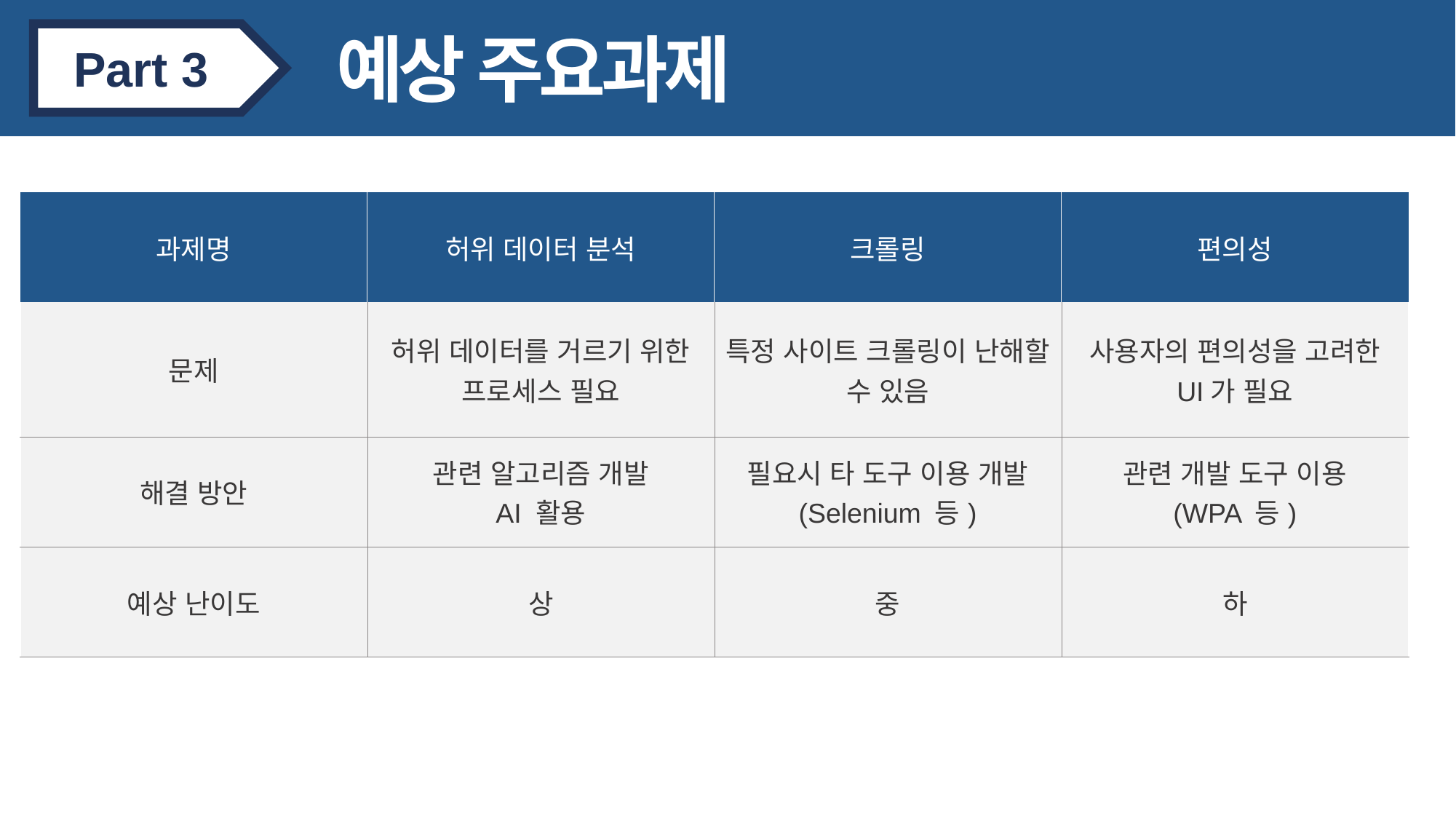

예상 주요과제

Part 3
| 과제명 | 허위 데이터 분석 | 크롤링 | 편의성 |
| --- | --- | --- | --- |
| 문제 | 허위 데이터를 거르기 위한 프로세스 필요 | 특정 사이트 크롤링이 난해할 수 있음 | 사용자의 편의성을 고려한 UI가 필요 |
| 해결 방안 | 관련 알고리즘 개발 AI 활용 | 필요시 타 도구 이용 개발 (Selenium 등) | 관련 개발 도구 이용 (WPA 등) |
| 예상 난이도 | 상 | 중 | 하 |